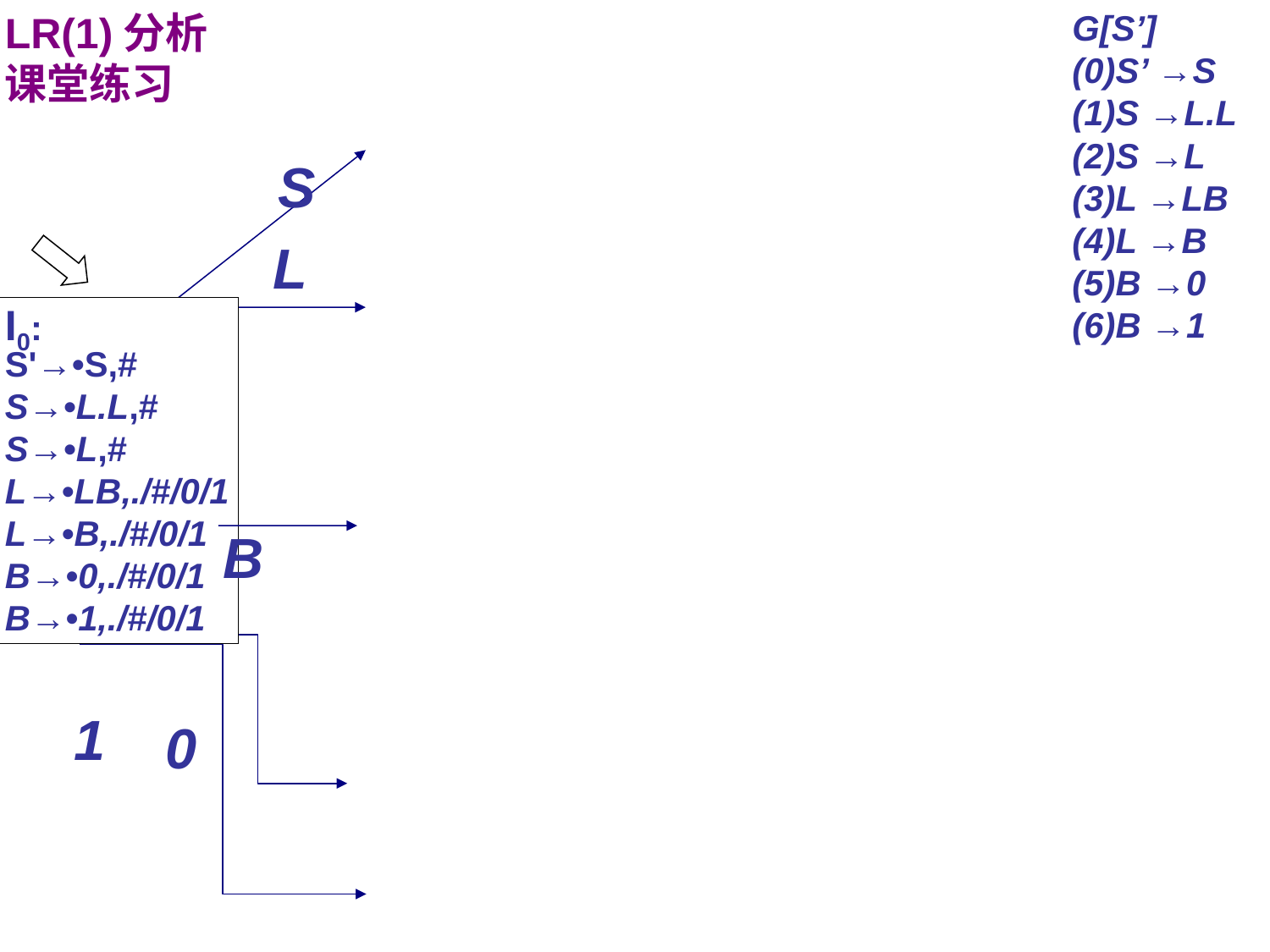

LR(1)分析
课堂练习
G[S’]
(0)S’ →S
(1)S →L.L
(2)S →L
(3)L →LB
(4)L →B
(5)B →0
(6)B →1
S

L

I0:
S'→•S,#
S→•L.L,#
S→•L,#
L→•LB,./#/0/1
L→•B,./#/0/1
B→•0,./#/0/1
B→•1,./#/0/1

B

1
0